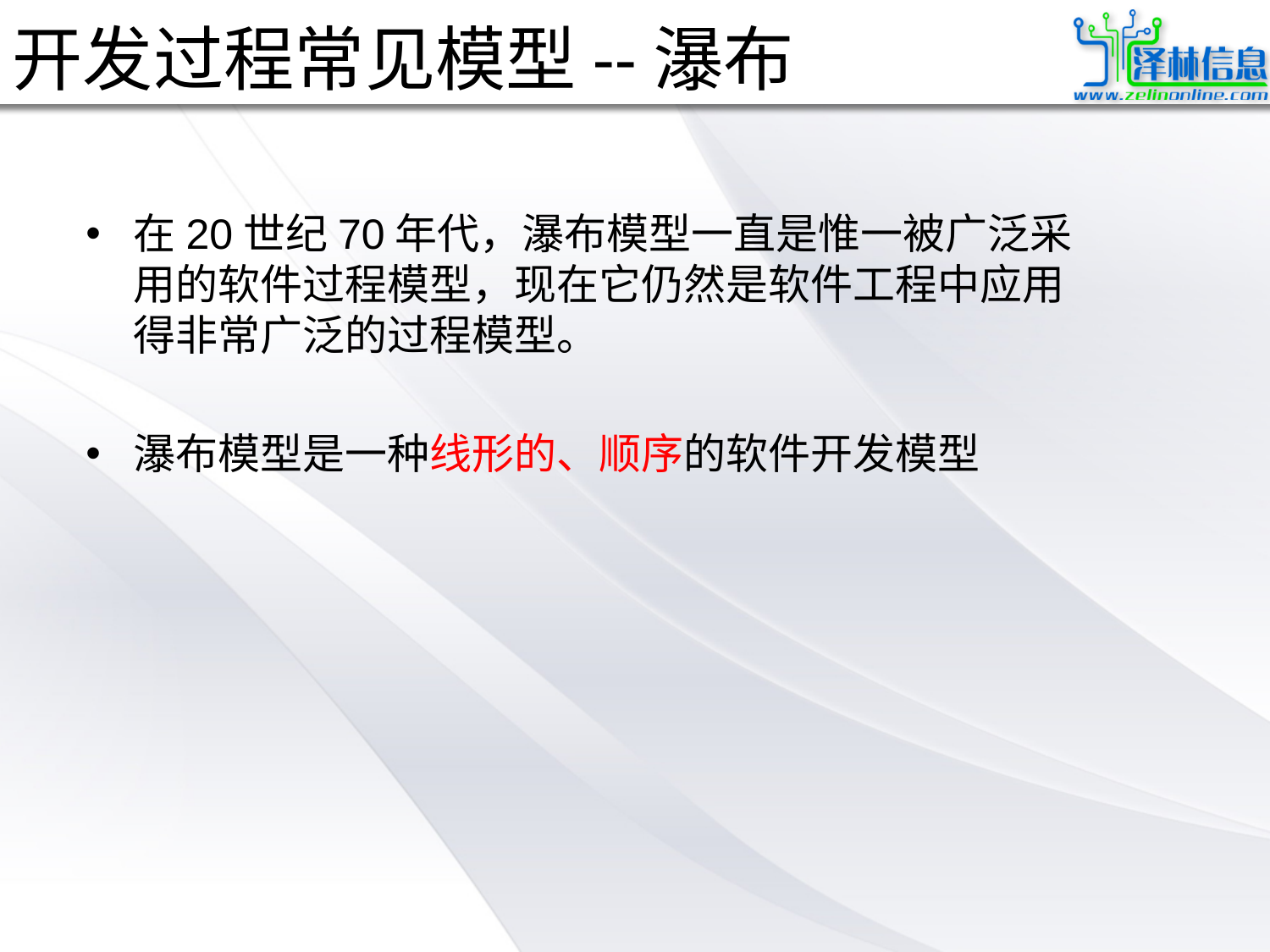

# 开发过程常见模型--瀑布
在20世纪70年代，瀑布模型一直是惟一被广泛采用的软件过程模型，现在它仍然是软件工程中应用得非常广泛的过程模型。

瀑布模型是一种线形的、顺序的软件开发模型